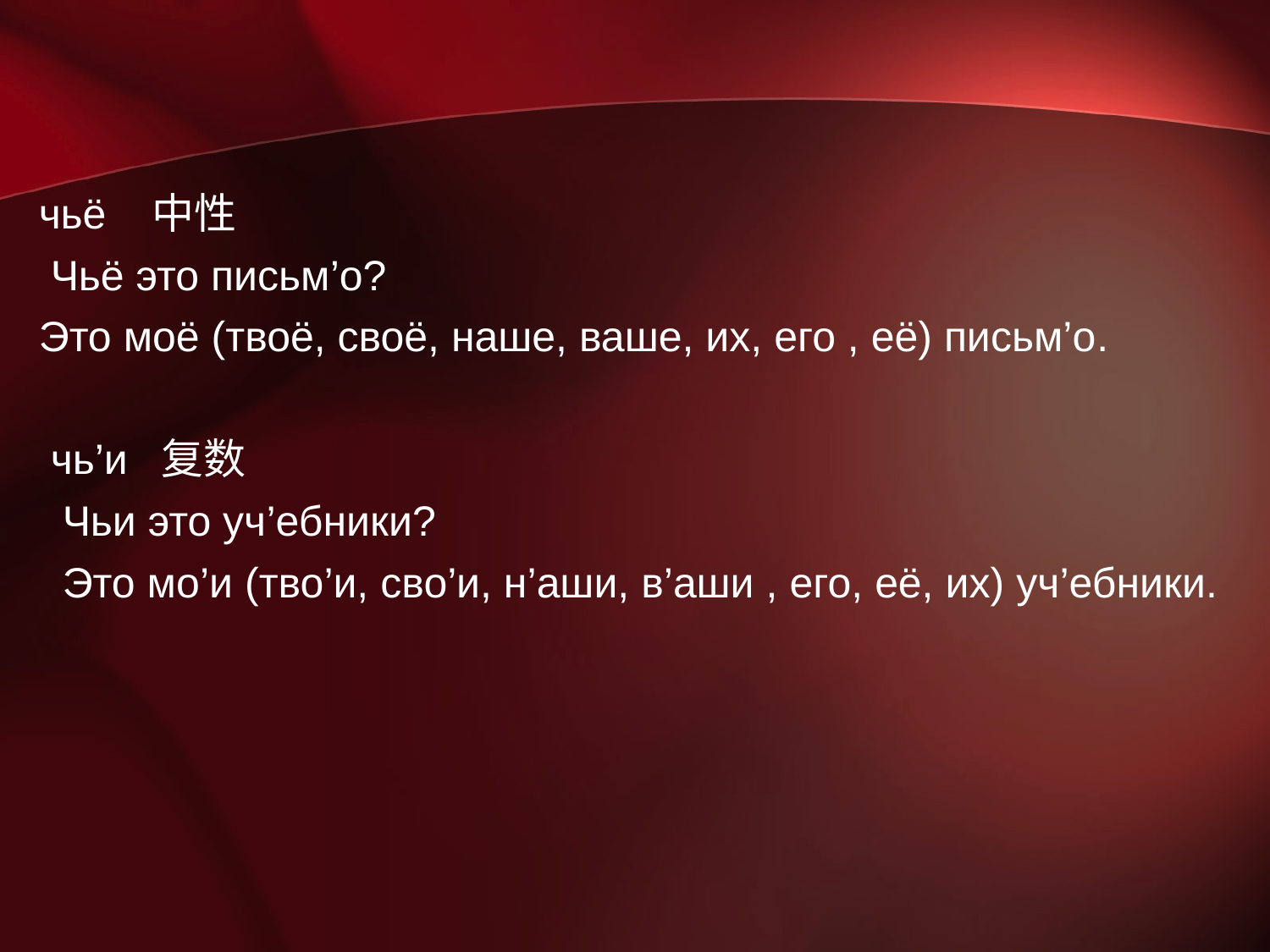

#
чьё   中性
 Чьё это письм’о?
Это моё (твоё, своё, наше, ваше, их, его , её) письм’о.

 чь’и  复数
  Чьи это уч’ебники?
  Это мо’и (тво’и, сво’и, н’аши, в’аши , его, её, их) уч’ебники.

9